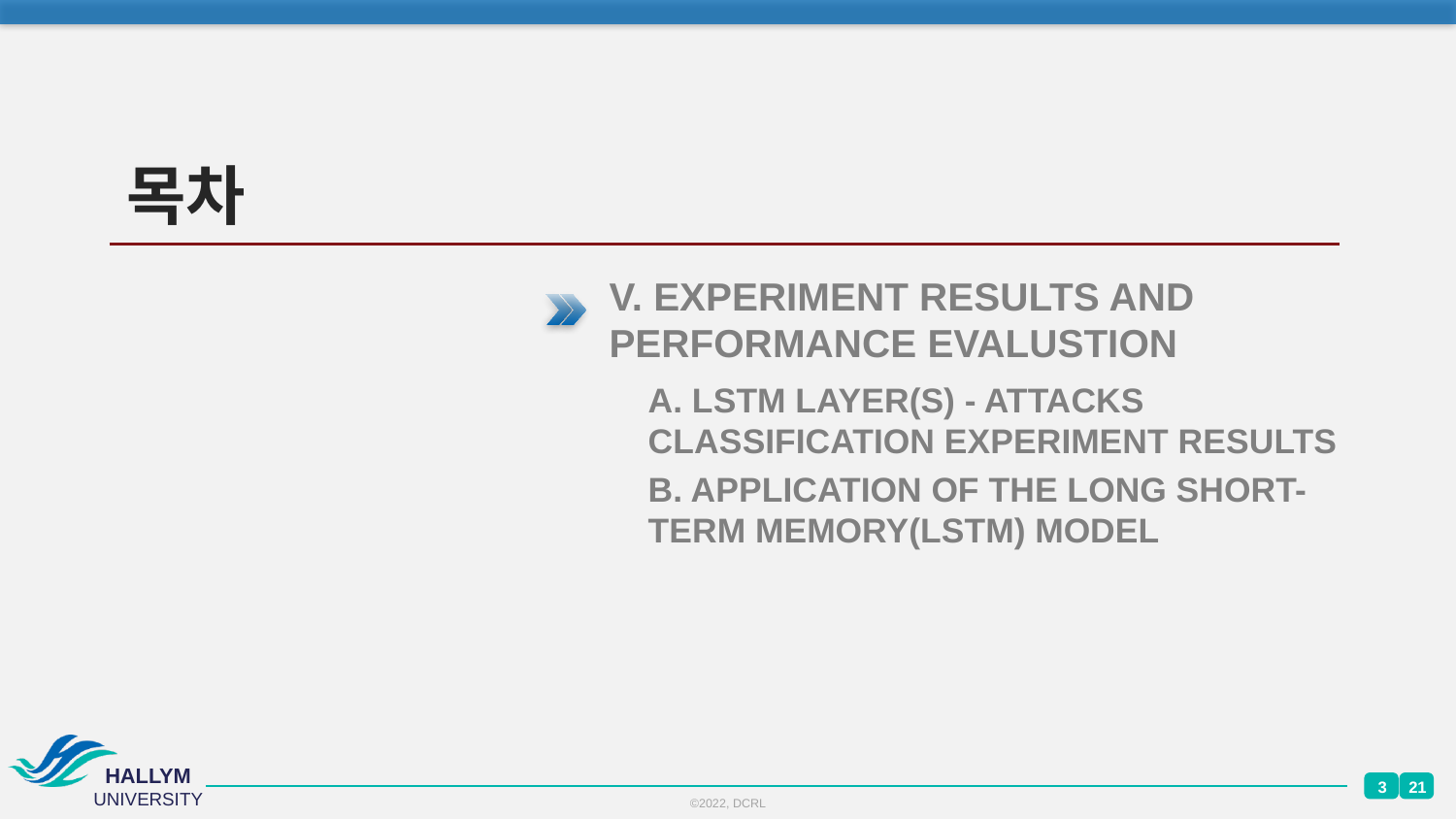

# 목차
V. EXPERIMENT RESULTS AND PERFORMANCE EVALUSTION

A. LSTM LAYER(S) - ATTACKS CLASSIFICATION EXPERIMENT RESULTS
B. APPLICATION OF THE LONG SHORT-TERM MEMORY(LSTM) MODEL